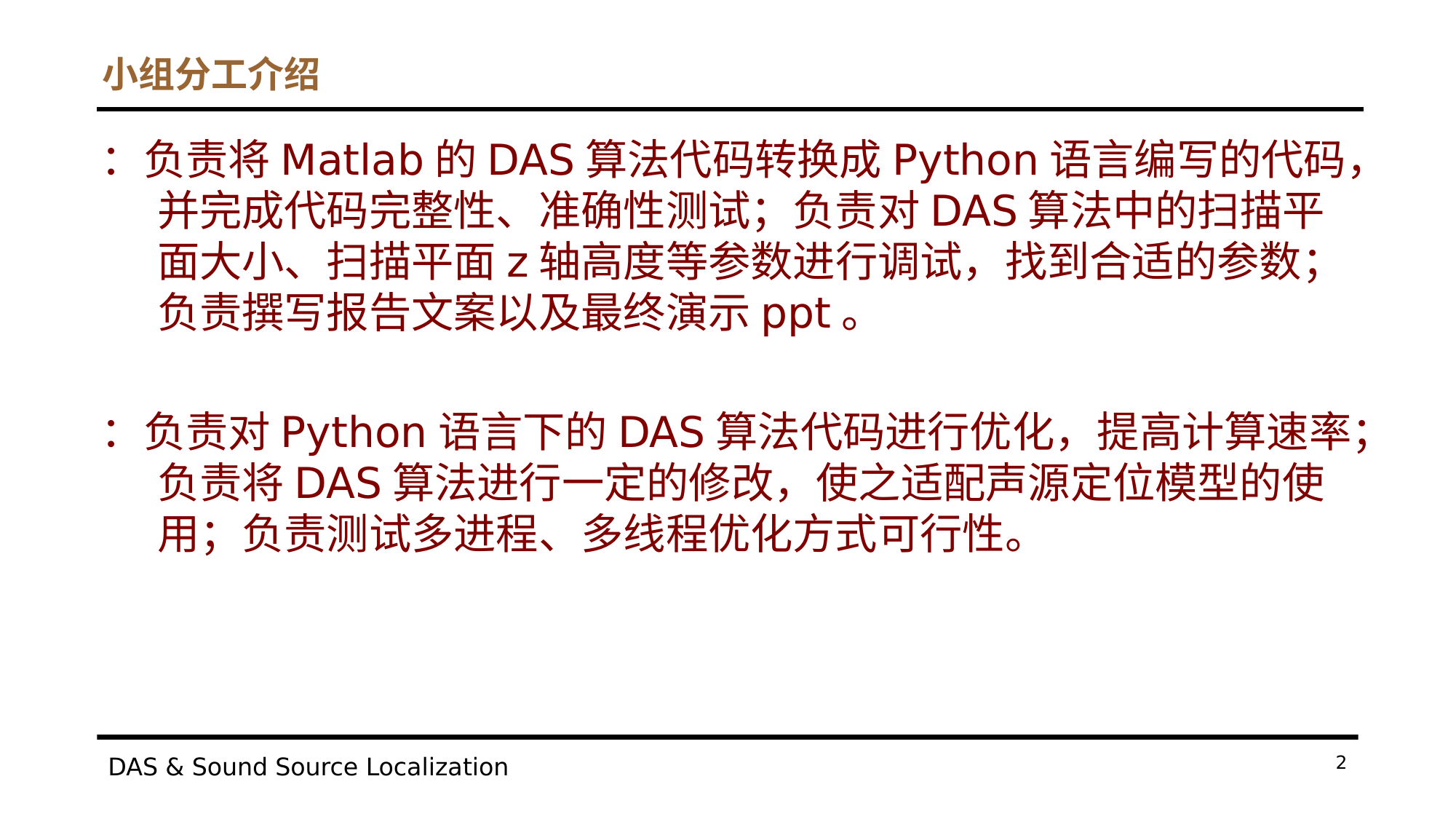

# 小组分工介绍
：负责将Matlab的DAS算法代码转换成Python语言编写的代码，并完成代码完整性、准确性测试；负责对DAS算法中的扫描平面大小、扫描平面z轴高度等参数进行调试，找到合适的参数；负责撰写报告文案以及最终演示ppt。

：负责对Python语言下的DAS算法代码进行优化，提高计算速率；负责将DAS算法进行一定的修改，使之适配声源定位模型的使用；负责测试多进程、多线程优化方式可行性。
2
DAS & Sound Source Localization